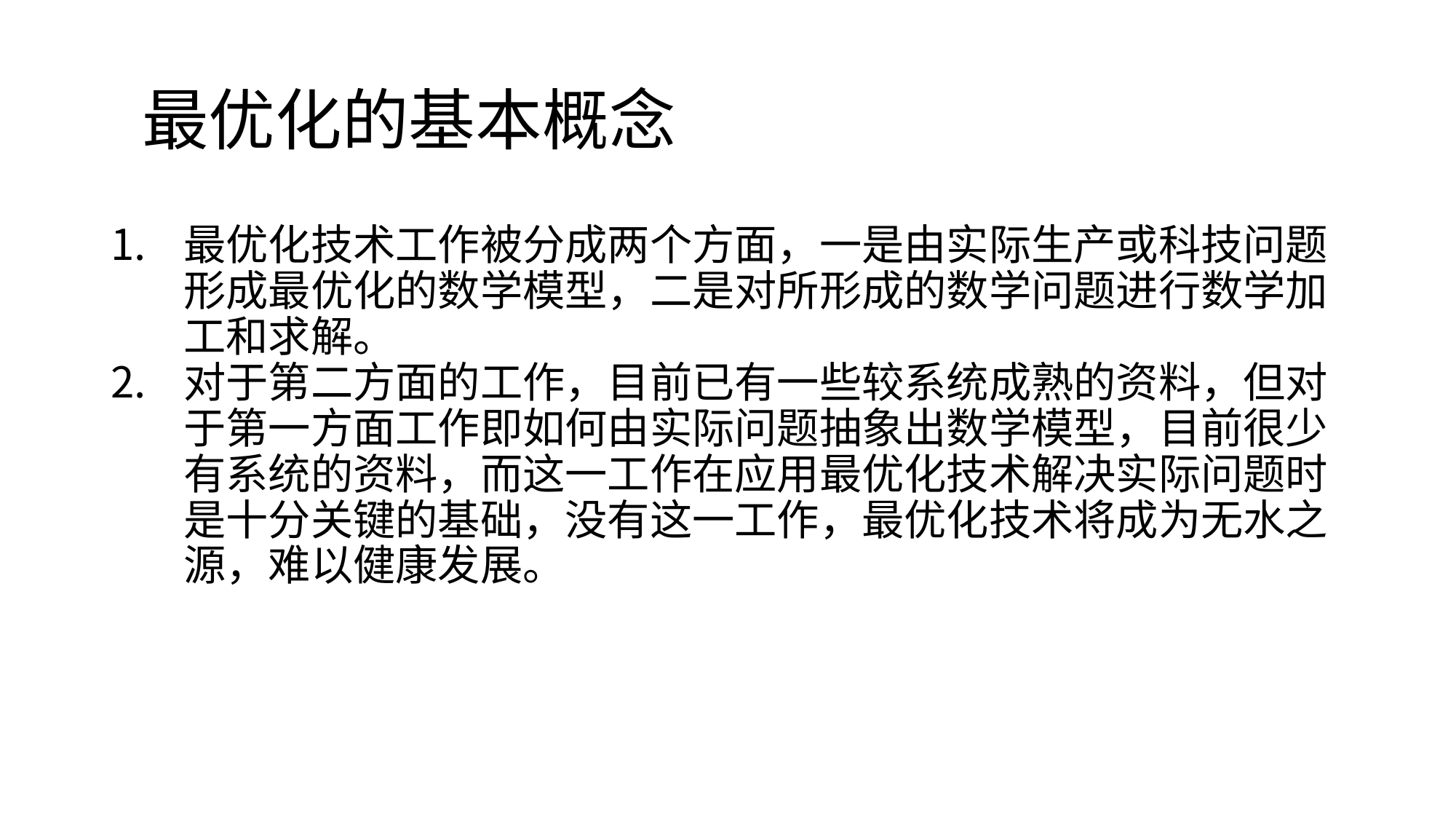

# 最优化的基本概念
最优化技术工作被分成两个方面，一是由实际生产或科技问题形成最优化的数学模型，二是对所形成的数学问题进行数学加工和求解。
对于第二方面的工作，目前已有一些较系统成熟的资料，但对于第一方面工作即如何由实际问题抽象出数学模型，目前很少有系统的资料，而这一工作在应用最优化技术解决实际问题时是十分关键的基础，没有这一工作，最优化技术将成为无水之源，难以健康发展。